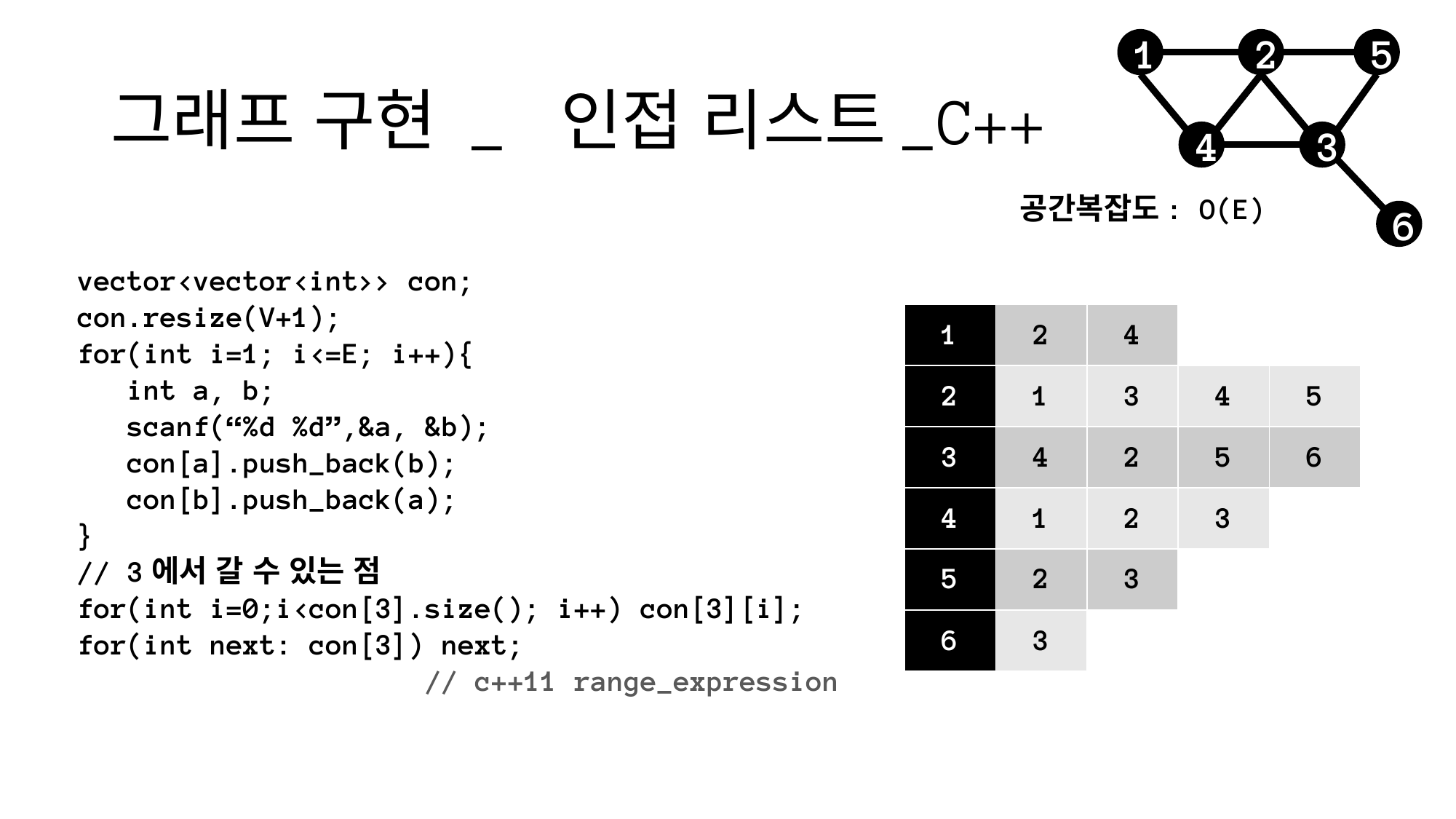

1
2
5
4
3
6
# 그래프 구현 _ 인접 리스트_C++
공간복잡도: O(E)
vector<vector<int>> con;
con.resize(V+1);
for(int i=1; i<=E; i++){
   int a, b;
   scanf(“%d %d”,&a, &b);
   con[a].push_back(b);
   con[b].push_back(a);
}
// 3에서 갈 수 있는 점
for(int i=0;i<con[3].size(); i++) con[3][i];
for(int next: con[3]) next;
                     // c++11 range_expression

| 1 | 2 | 4 |  |  |  |  |
| --- | --- | --- | --- | --- | --- | --- |
| 2 | 1 | 3 | 4 | 5 |  |  |
| 3 | 4 | 2 | 5 | 6 |  |  |
| 4 | 1 | 2 | 3 |  |  |  |
| 5 | 2 | 3 |  |  |  |  |
| 6 | 3 |  |  |  |  |  |